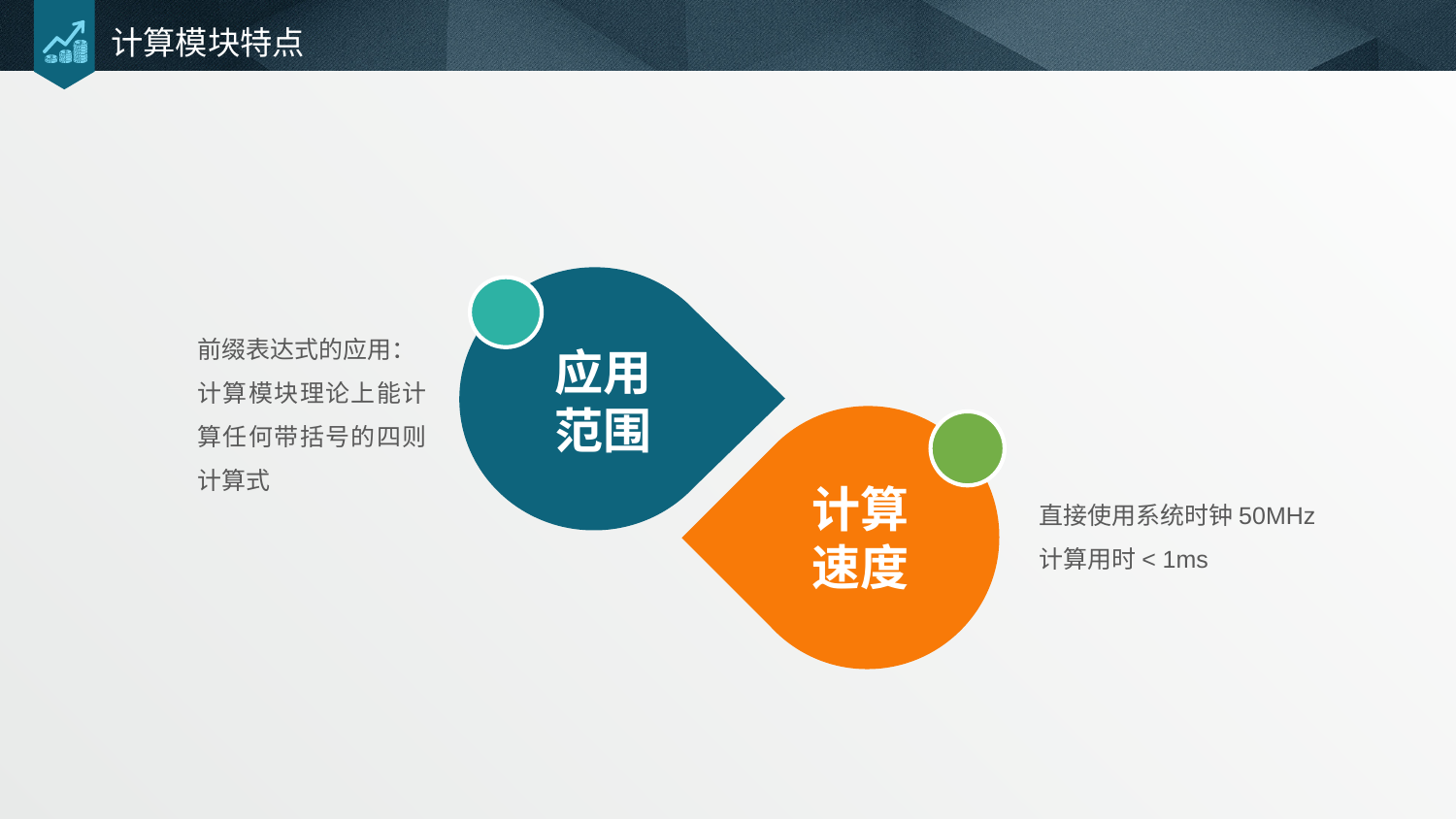

# 计算模块特点

应用范围
前缀表达式的应用：
计算模块理论上能计算任何带括号的四则计算式

计算速度
直接使用系统时钟50MHz
计算用时< 1ms